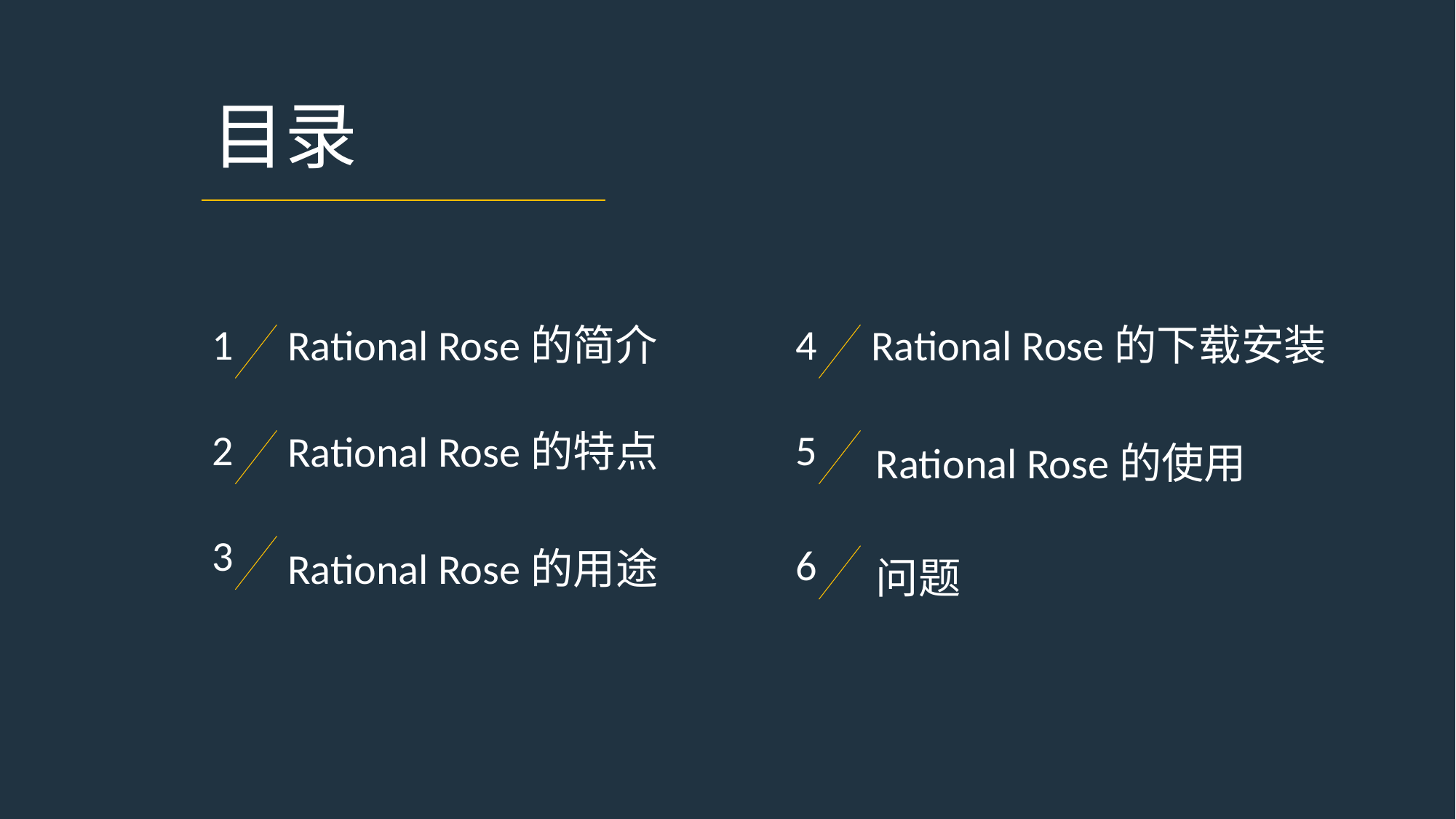

目录
1
4
Rational Rose的简介
Rational Rose的下载安装
2
5
Rational Rose的特点
Rational Rose的使用
3
6

Rational Rose的用途
问题